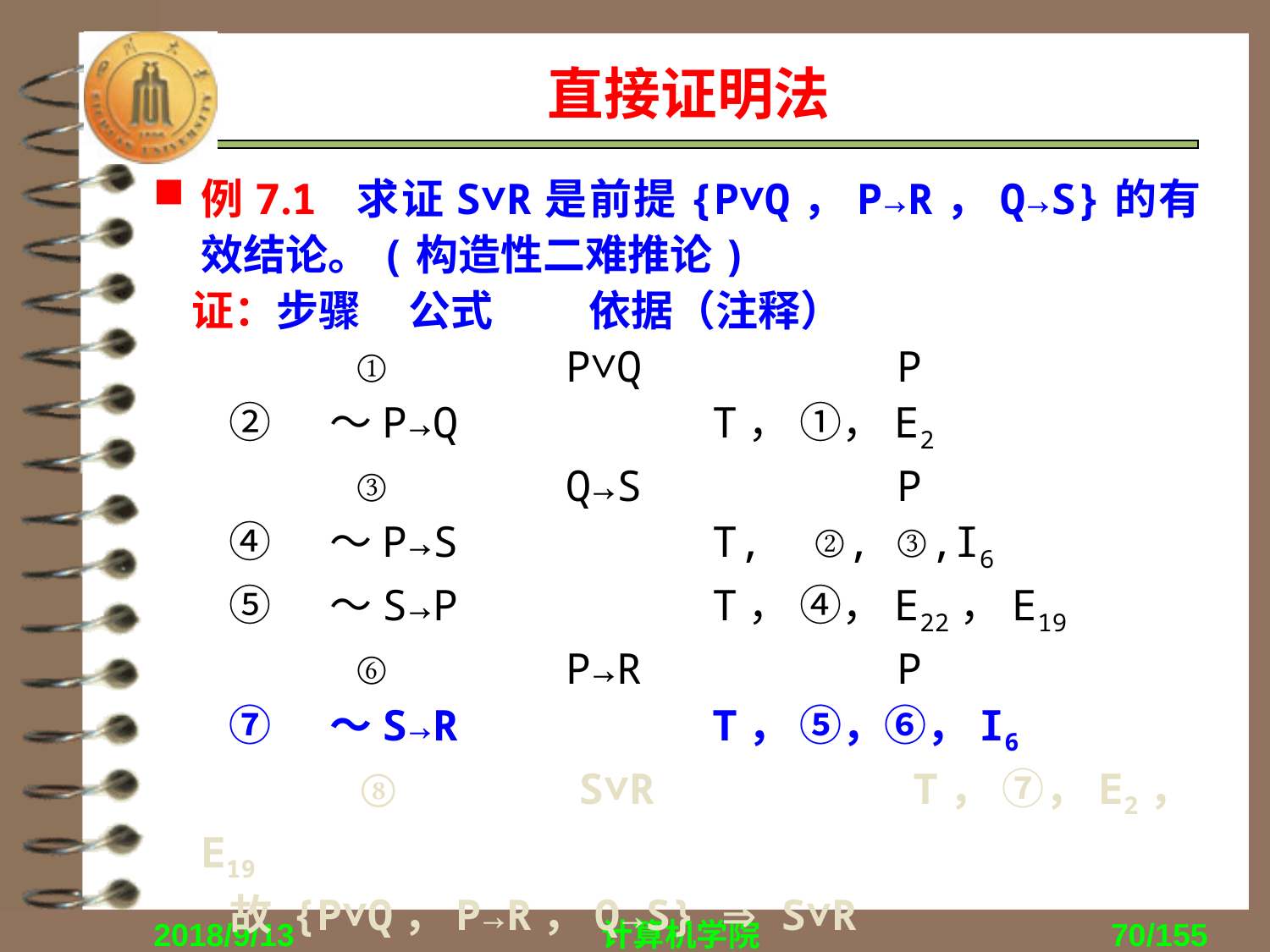

# 直接证明法
例7.1 求证S∨R是前提{P∨Q，P→R，Q→S}的有效结论。(构造性二难推论)
   证：步骤     公式          依据（注释）
        ①       P∨Q          P
        ②     ～P→Q          T， ①，E2
        ③       Q→S          P
        ④     ～P→S          T,  ②, ③,I6
        ⑤     ～S→P          T， ④，E22，E19
        ⑥       P→R          P
        ⑦     ～S→R          T， ⑤，⑥，I6
        ⑧       S∨R          T， ⑦，E2，E19
       故 {P∨Q，P→R，Q→S} ⇒ S∨R
2018/9/13
计算机学院
70/155